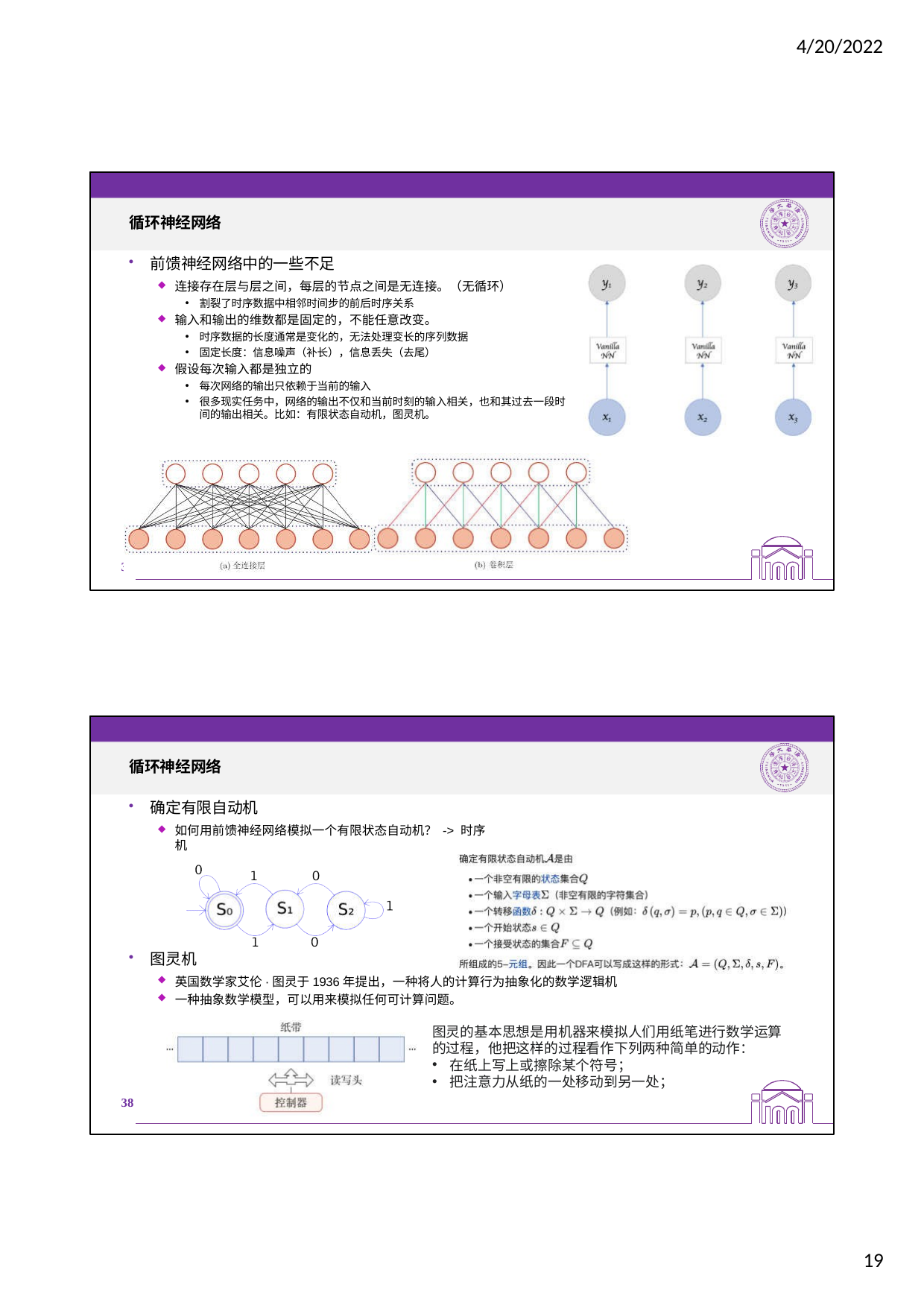

4/20/2022

循环神经网络

前馈神经网络中的一些不足
连接存在层与层之间，每层的节点之间是无连接。（无循环）
割裂了时序数据中相邻时间步的前后时序关系
输入和输出的维数都是固定的，不能任意改变。
时序数据的长度通常是变化的，无法处理变长的序列数据
固定长度：信息噪声（补长），信息丢失（去尾）
假设每次输入都是独立的
每次网络的输出只依赖于当前的输入
很多现实任务中，网络的输出不仅和当前时刻的输入相关，也和其过去一段时 间的输出相关。比如：有限状态自动机，图灵机。

3

7

循环神经网络

确定有限自动机
如何用前馈神经网络模拟一个有限状态自动机？ -> 时序机

图灵机
英国数学家艾伦·图灵于1936年提出，一种将人的计算行为抽象化的数学逻辑机
一种抽象数学模型，可以用来模拟任何可计算问题。

图灵的基本思想是用机器来模拟人们用纸笔进行数学运算 的过程，他把这样的过程看作下列两种简单的动作：
在纸上写上或擦除某个符号；
把注意力从纸的一处移动到另一处；
38

19